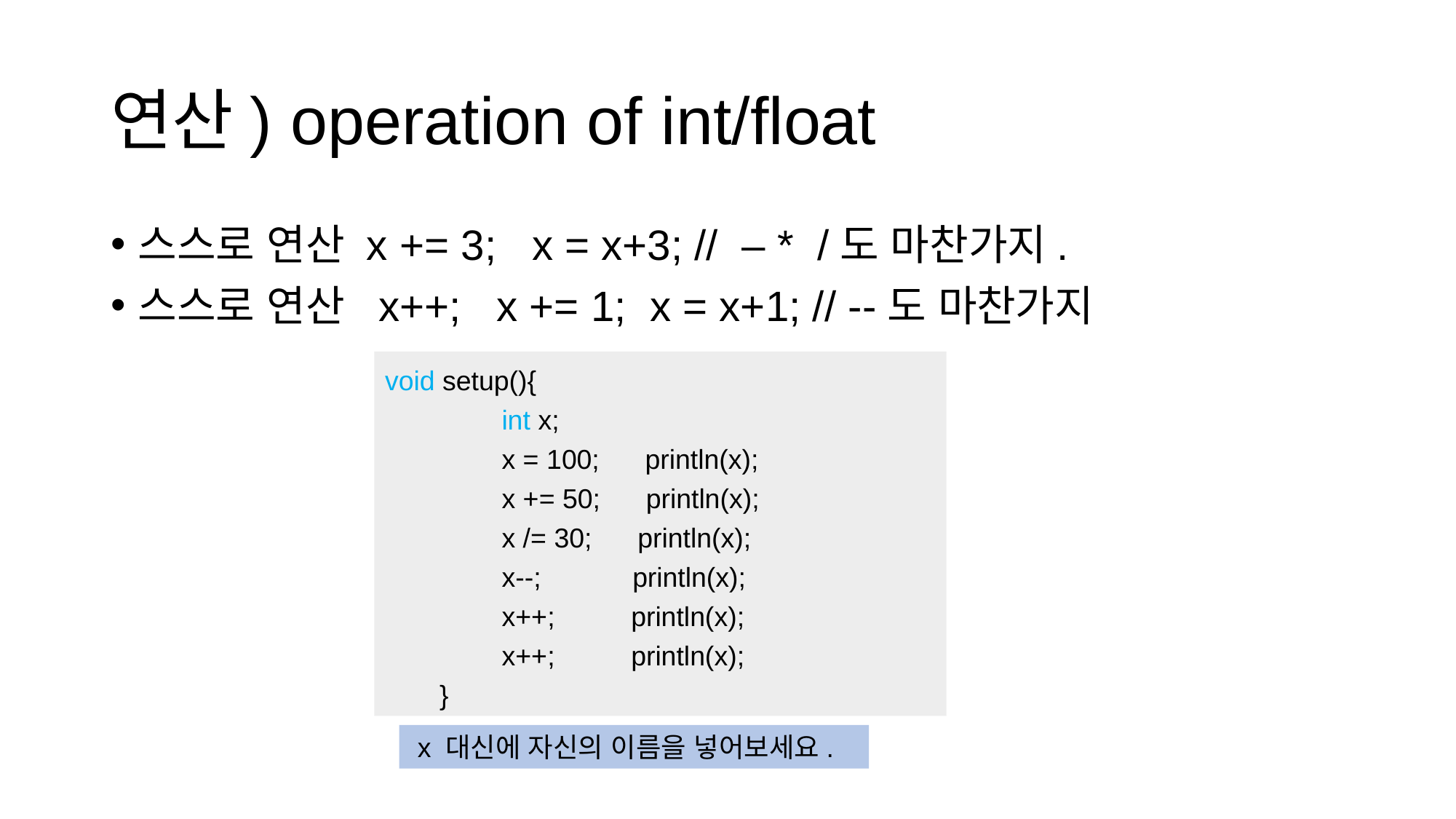

# 연산) operation of int/float
스스로 연산 x += 3;   x = x+3; //  – *  /도 마찬가지.
스스로 연산  x++;   x += 1;  x = x+1; // --도 마찬가지
void setup(){
 int x;
 x = 100;      println(x);
 x += 50;      println(x);
 x /= 30;      println(x);
 x--;            println(x);
 x++;          println(x);
 x++;          println(x);
}
 x 대신에 자신의 이름을 넣어보세요.